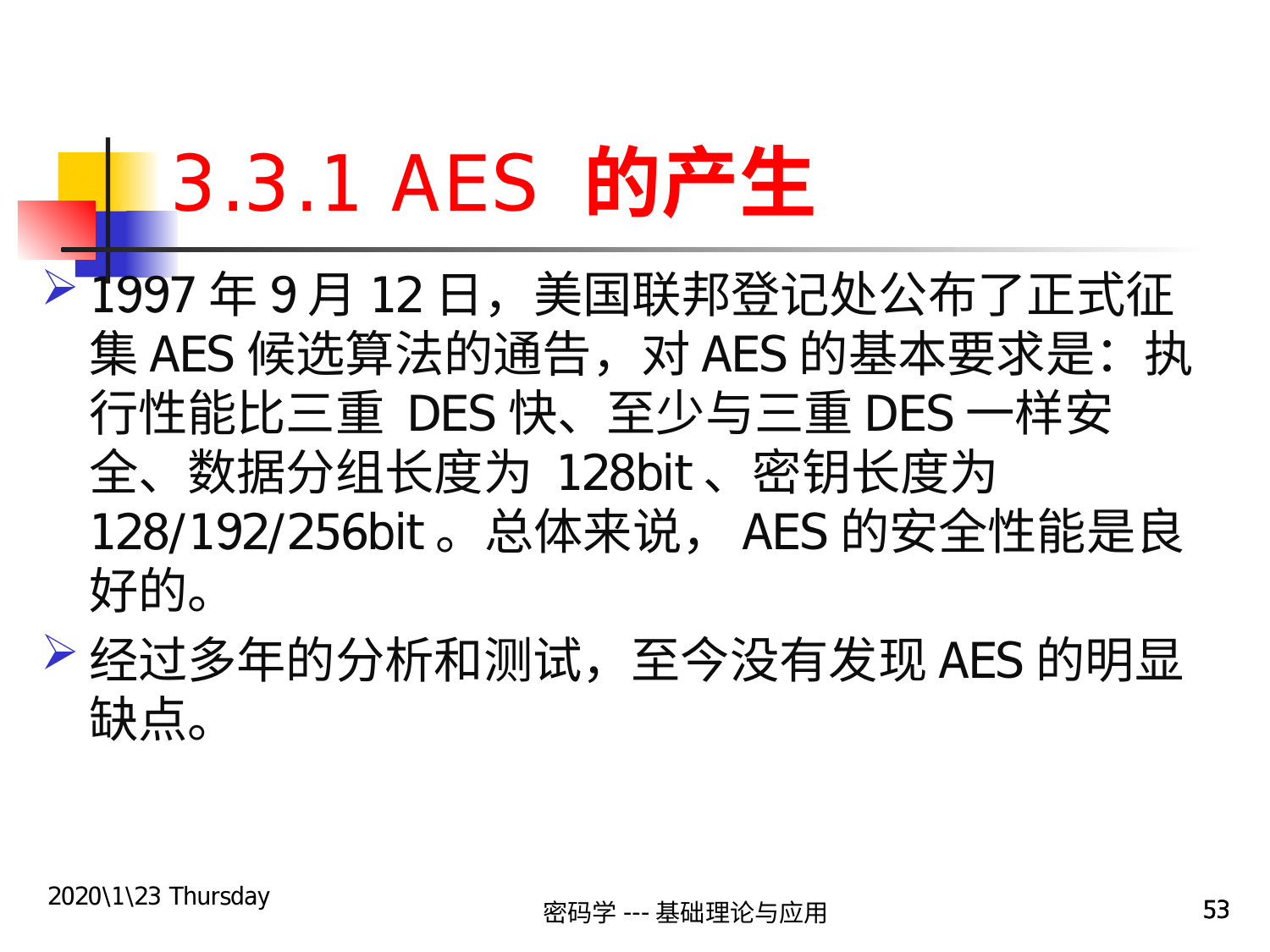

密码学---基础理论与应用
53
# 3.3.1 AES 的产生
1997年9月12日，美国联邦登记处公布了正式征集AES候选算法的通告，对AES的基本要求是：执行性能比三重 DES快、至少与三重DES一样安全、数据分组长度为 128bit、密钥长度为128/192/256bit。总体来说，AES的安全性能是良好的。
经过多年的分析和测试，至今没有发现AES的明显缺点。
2020\1\23 Thursday
53